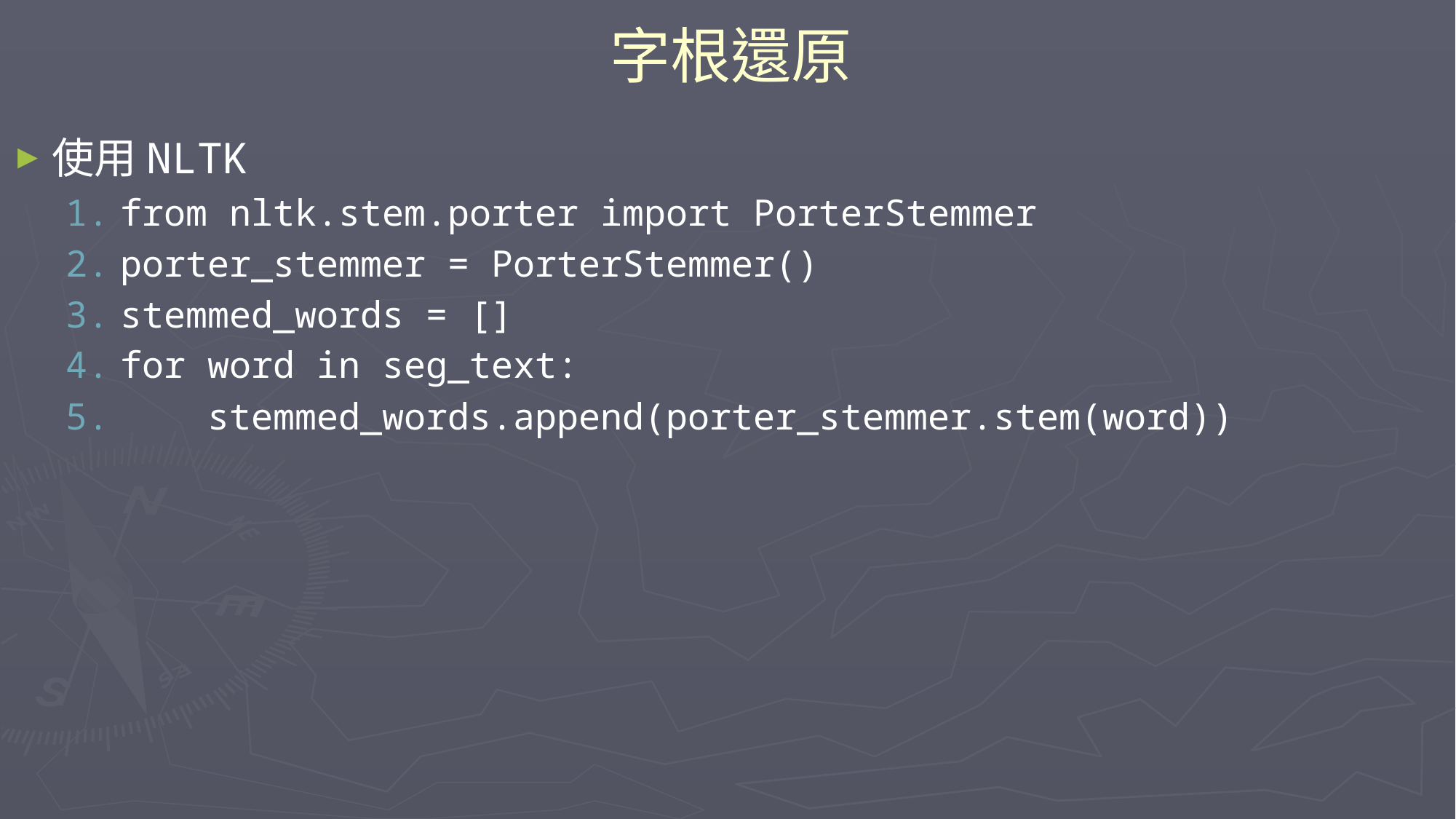

# 字根還原
使用NLTK
from nltk.stem.porter import PorterStemmer
porter_stemmer = PorterStemmer()
stemmed_words = []
for word in seg_text:
    stemmed_words.append(porter_stemmer.stem(word))